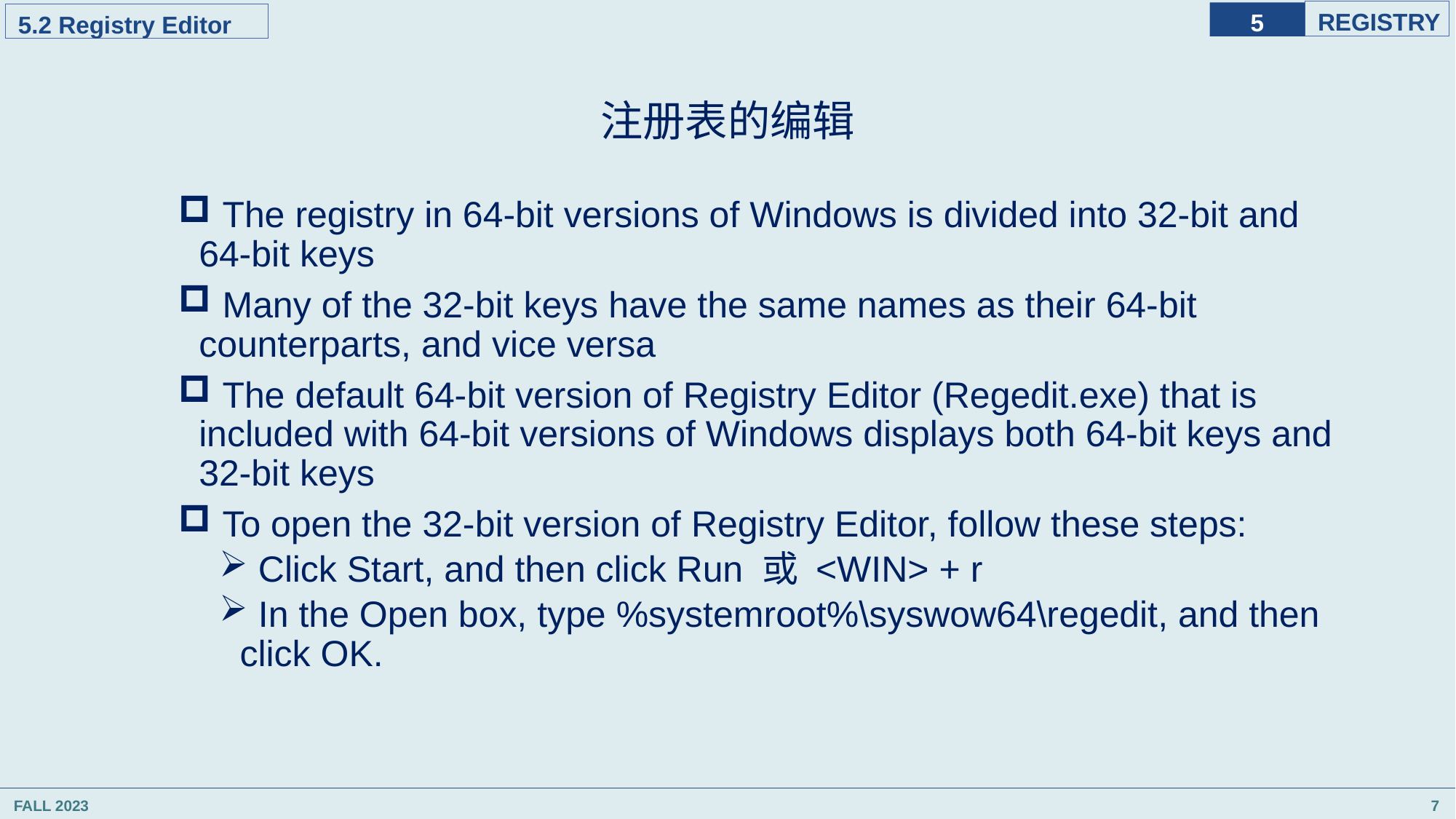

注册表的编辑
 The registry in 64-bit versions of Windows is divided into 32-bit and 64-bit keys
 Many of the 32-bit keys have the same names as their 64-bit counterparts, and vice versa
 The default 64-bit version of Registry Editor (Regedit.exe) that is included with 64-bit versions of Windows displays both 64-bit keys and 32-bit keys
 To open the 32-bit version of Registry Editor, follow these steps:
 Click Start, and then click Run 或 <WIN> + r
 In the Open box, type %systemroot%\syswow64\regedit, and then click OK.